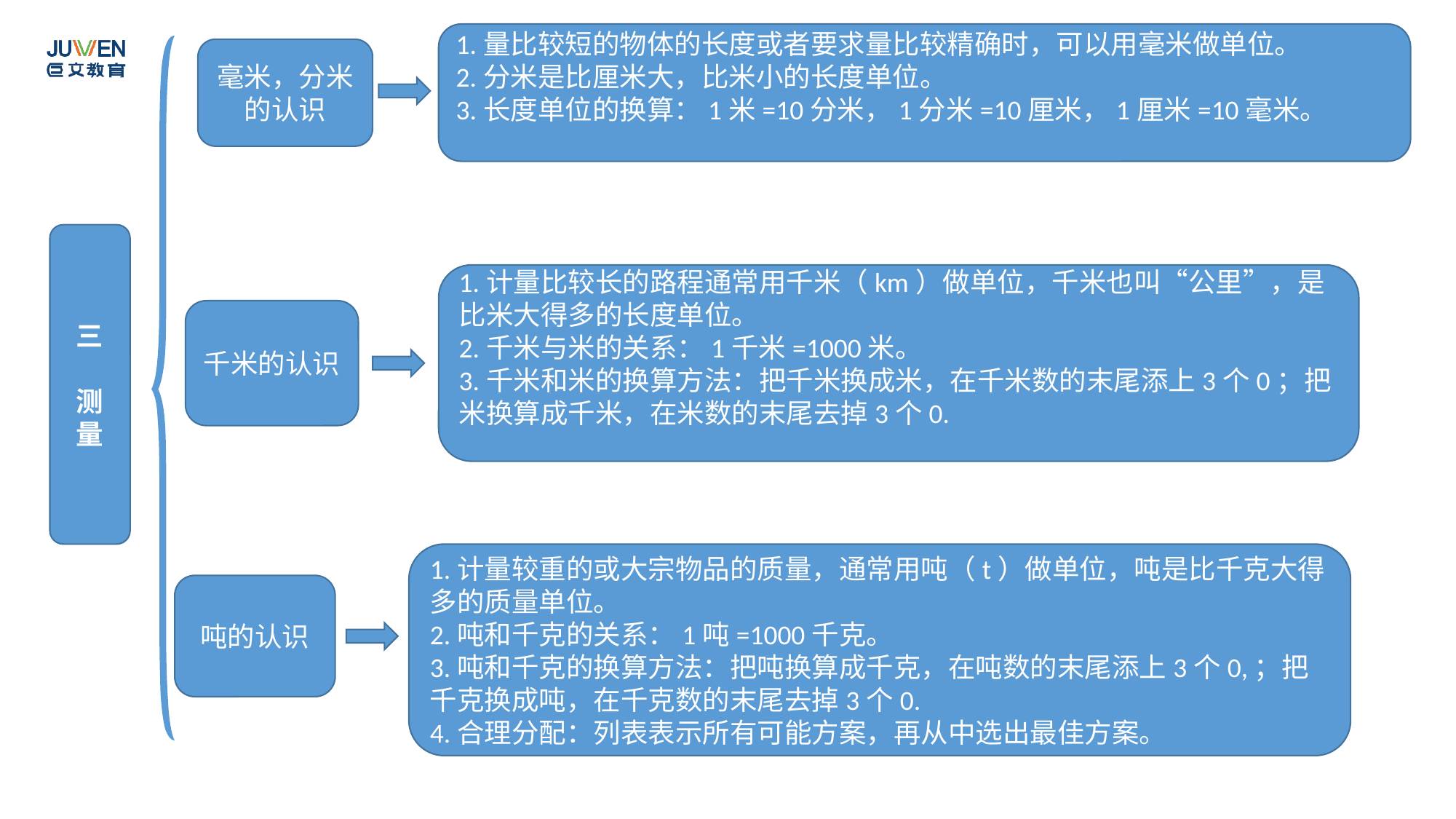

1.量比较短的物体的长度或者要求量比较精确时，可以用毫米做单位。
2.分米是比厘米大，比米小的长度单位。
3.长度单位的换算：1米=10分米，1分米=10厘米，1厘米=10毫米。

毫米，分米的认识

三

测量
1.计量比较长的路程通常用千米（km）做单位，千米也叫“公里”，是比米大得多的长度单位。
2.千米与米的关系：1千米=1000米。
3.千米和米的换算方法：把千米换成米，在千米数的末尾添上3个0；把米换算成千米，在米数的末尾去掉3个0.

千米的认识

1.计量较重的或大宗物品的质量，通常用吨（t）做单位，吨是比千克大得多的质量单位。
2.吨和千克的关系：1吨=1000千克。
3.吨和千克的换算方法：把吨换算成千克，在吨数的末尾添上3个0,；把千克换成吨，在千克数的末尾去掉3个0.
4.合理分配：列表表示所有可能方案，再从中选出最佳方案。
吨的认识